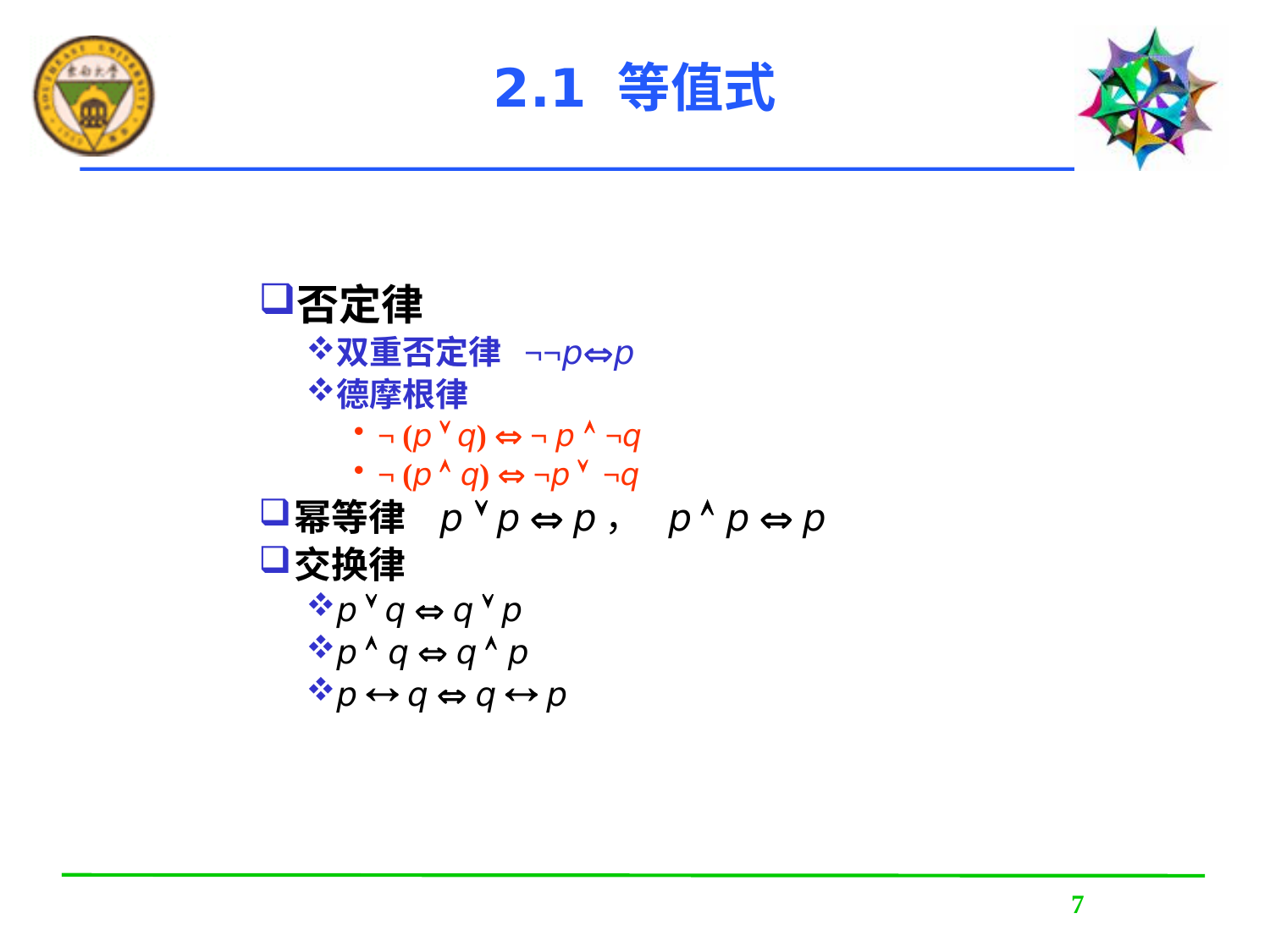

# 2.1 等值式
否定律
双重否定律  ¬¬p⇔p
德摩根律
¬ (p ∨ q) ⇔ ¬ p ∧ ¬q
¬ (p ∧ q) ⇔ ¬p ∨  ¬q
幂等律   p ∨ p ⇔ p，  p ∧ p ⇔ p
交换律
p ∨ q ⇔ q ∨ p
p ∧ q ⇔ q ∧ p
p ↔ q ⇔ q ↔ p